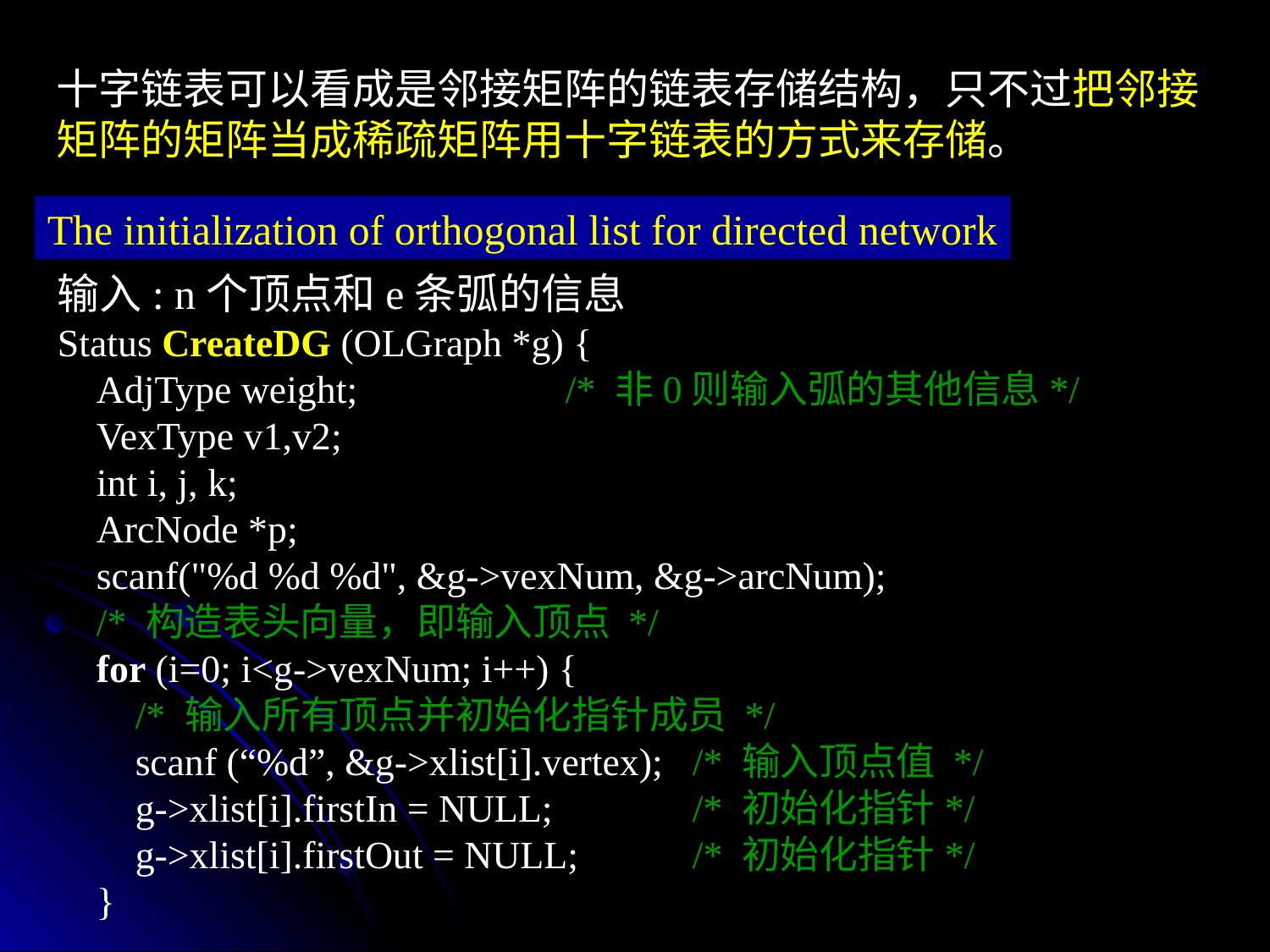

十字链表可以看成是邻接矩阵的链表存储结构，只不过把邻接矩阵的矩阵当成稀疏矩阵用十字链表的方式来存储。
The initialization of orthogonal list for directed network
输入: n个顶点和e条弧的信息
Status CreateDG (OLGraph *g) {
    AdjType weight;		/* 非0则输入弧的其他信息*/
    VexType v1,v2;
    int i, j, k;
    ArcNode *p;
    scanf("%d %d %d", &g->vexNum, &g->arcNum);
    /* 构造表头向量，即输入顶点 */
    for (i=0; i<g->vexNum; i++) {
        /* 输入所有顶点并初始化指针成员 */
        scanf (“%d”, &g->xlist[i].vertex);	/* 输入顶点值 */
        g->xlist[i].firstIn = NULL;		/* 初始化指针*/
        g->xlist[i].firstOut = NULL;	/* 初始化指针*/
    }